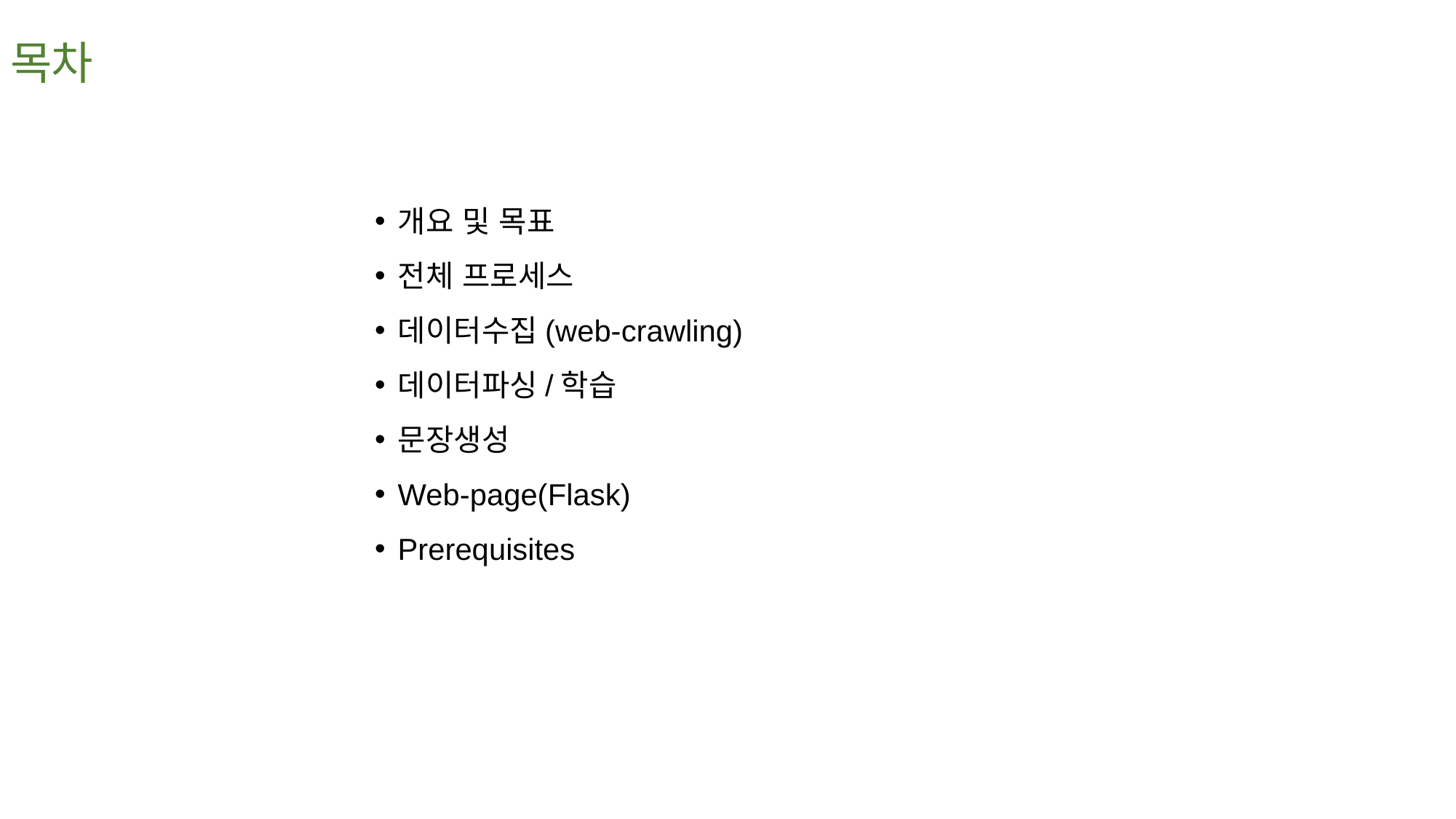

목차
개요 및 목표
전체 프로세스
데이터수집(web-crawling)
데이터파싱/학습
문장생성
Web-page(Flask)
Prerequisites